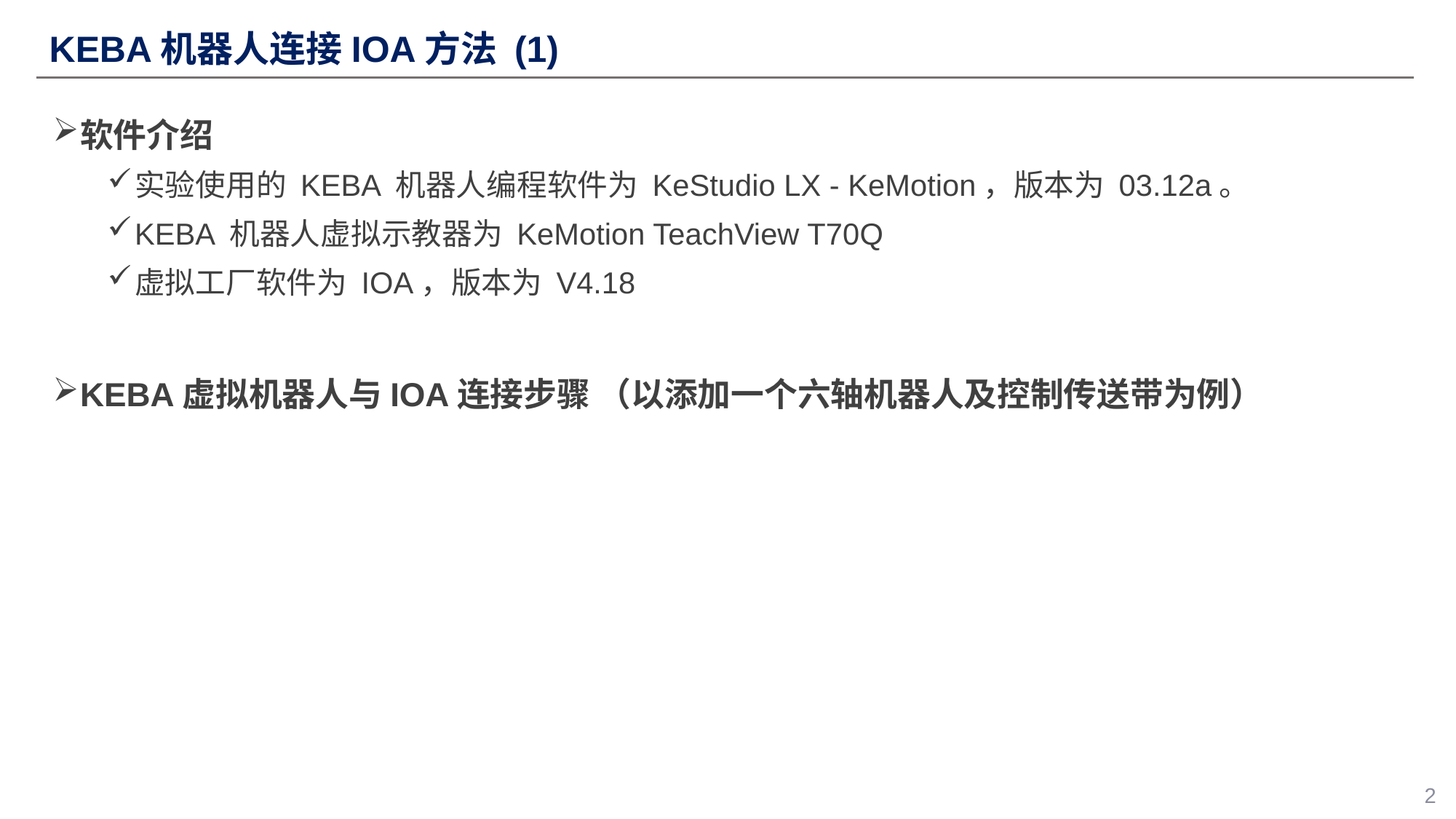

# KEBA机器人连接IOA方法 (1)
软件介绍
实验使用的 KEBA 机器人编程软件为 KeStudio LX - KeMotion，版本为 03.12a。
KEBA 机器人虚拟示教器为 KeMotion TeachView T70Q
虚拟工厂软件为 IOA，版本为 V4.18

KEBA虚拟机器人与IOA连接步骤 （以添加一个六轴机器人及控制传送带为例）

2